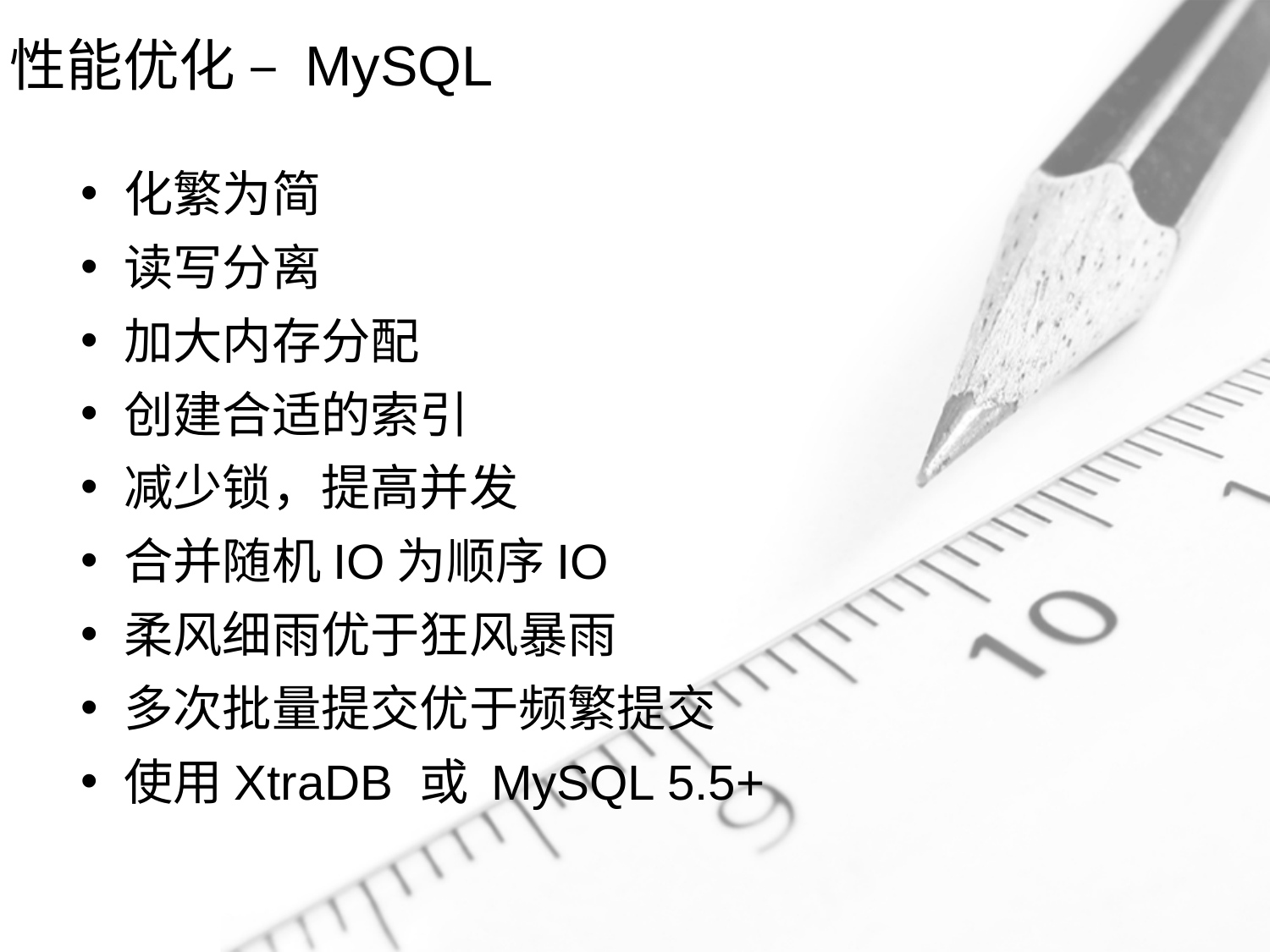

# 性能优化 – MySQL
化繁为简
读写分离
加大内存分配
创建合适的索引
减少锁，提高并发
合并随机IO为顺序IO
柔风细雨优于狂风暴雨
多次批量提交优于频繁提交
使用XtraDB 或 MySQL 5.5+